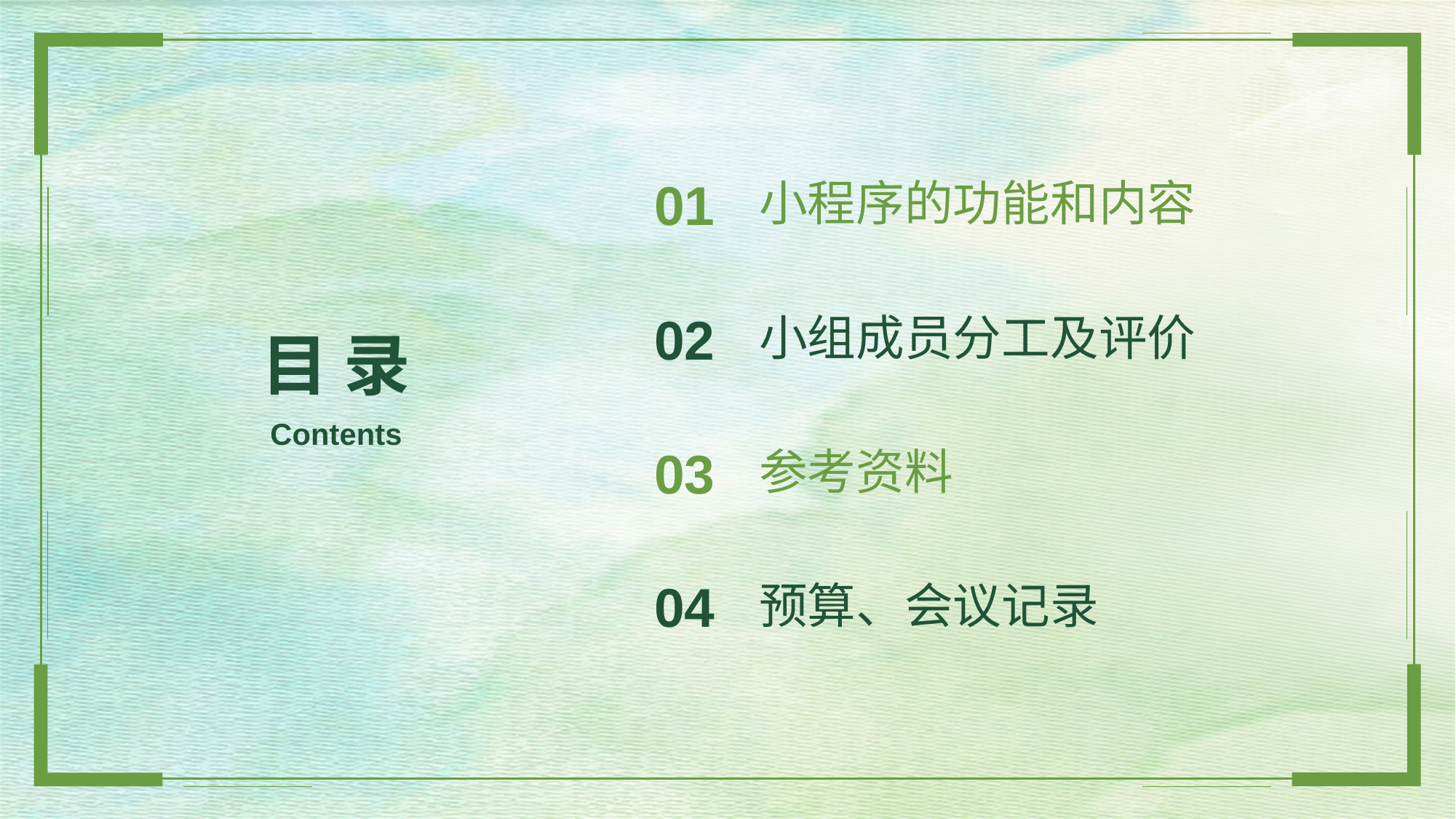

01
小程序的功能和内容

02
小组成员分工及评价

目 录
Contents
03
参考资料

04
预算、会议记录